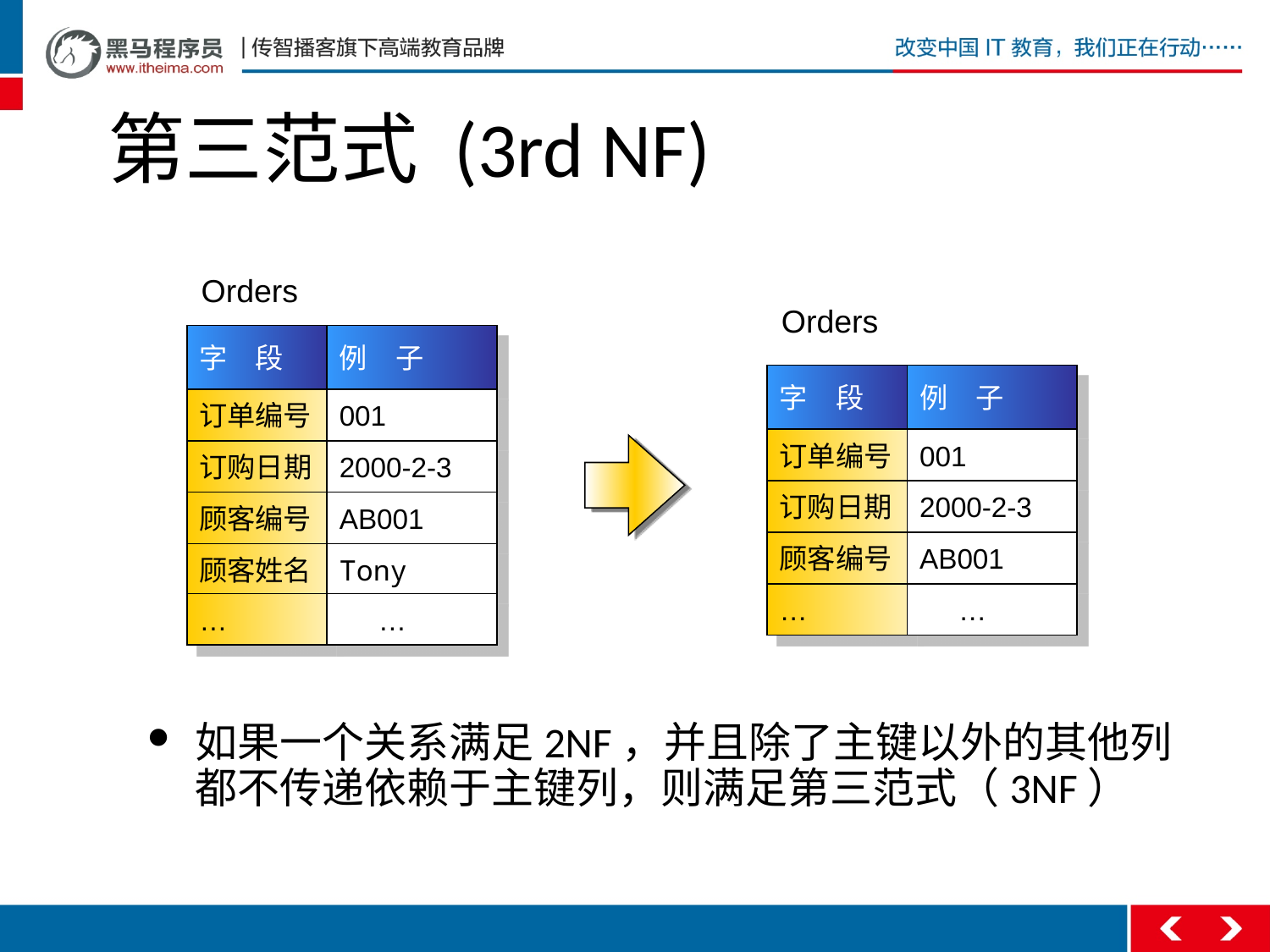

# 第三范式 (3rd NF)
Orders
Orders
字　段
例　子
订单编号
001
订购日期
2000-2-3
顾客编号
AB001
…
     …
字　段
例　子
订单编号
001

订购日期
2000-2-3
顾客编号
AB001
顾客姓名
Tony
…
     …
如果一个关系满足2NF，并且除了主键以外的其他列都不传递依赖于主键列，则满足第三范式（3NF）